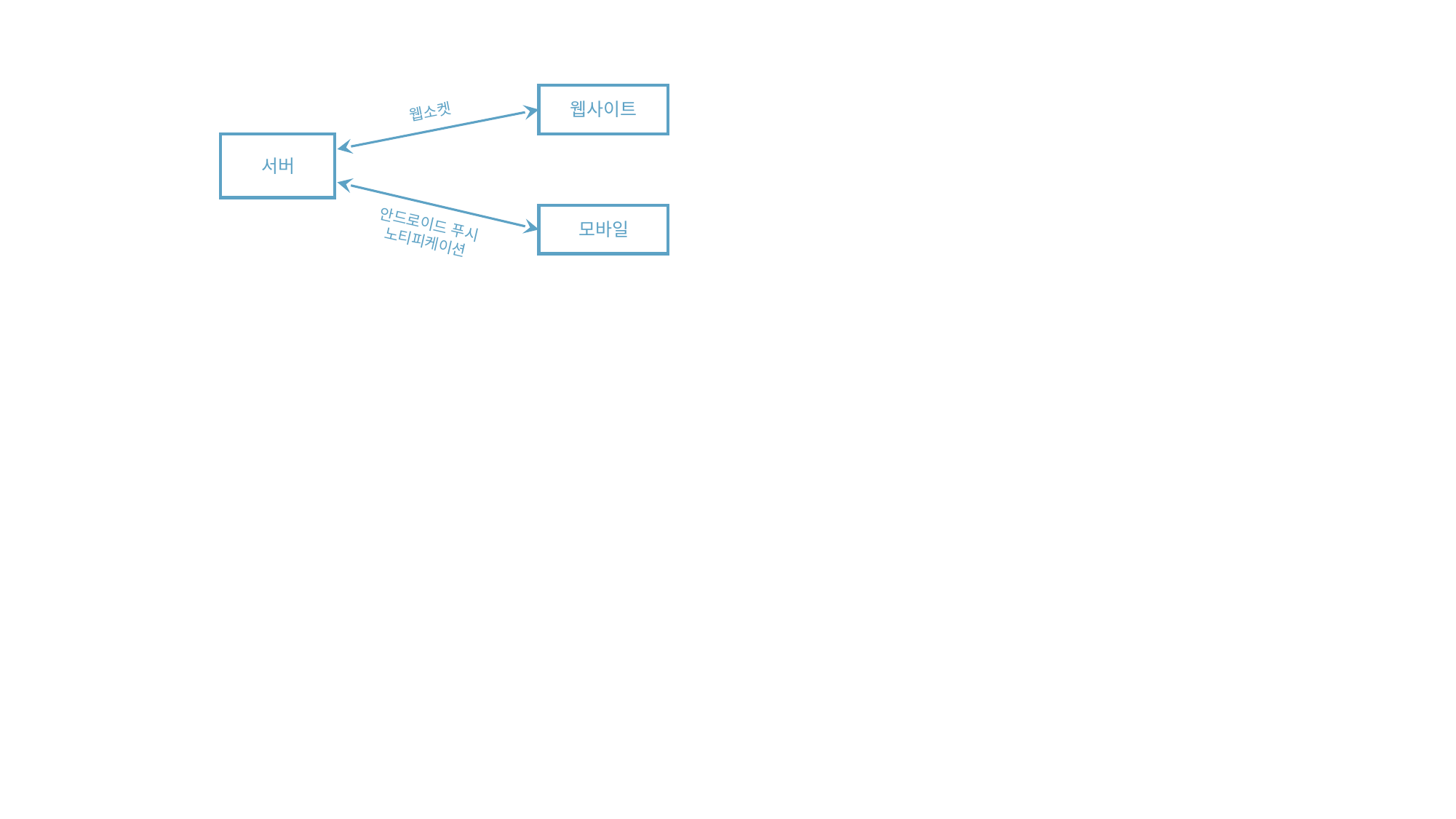

웹사이트
웹소켓

서버

모바일
안드로이드 푸시 노티피케이션